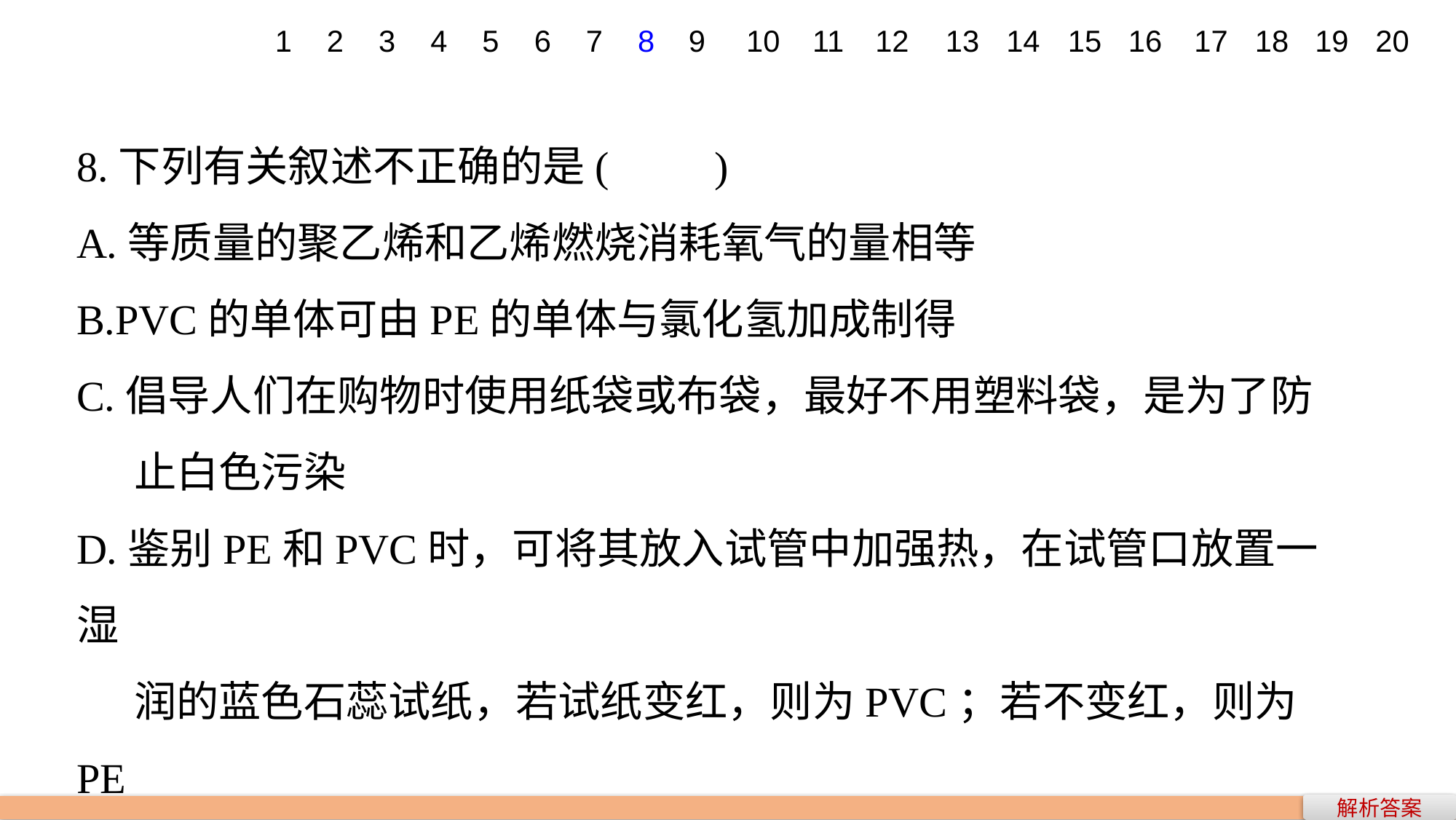

1
2
3
4
5
6
7
8
9
10
11
12
13
14
15
16
17
18
19
20
8.下列有关叙述不正确的是(　　)
A.等质量的聚乙烯和乙烯燃烧消耗氧气的量相等
B.PVC的单体可由PE的单体与氯化氢加成制得
C.倡导人们在购物时使用纸袋或布袋，最好不用塑料袋，是为了防
     止白色污染
D.鉴别PE和PVC时，可将其放入试管中加强热，在试管口放置一湿
     润的蓝色石蕊试纸，若试纸变红，则为PVC；若不变红，则为PE
解析答案